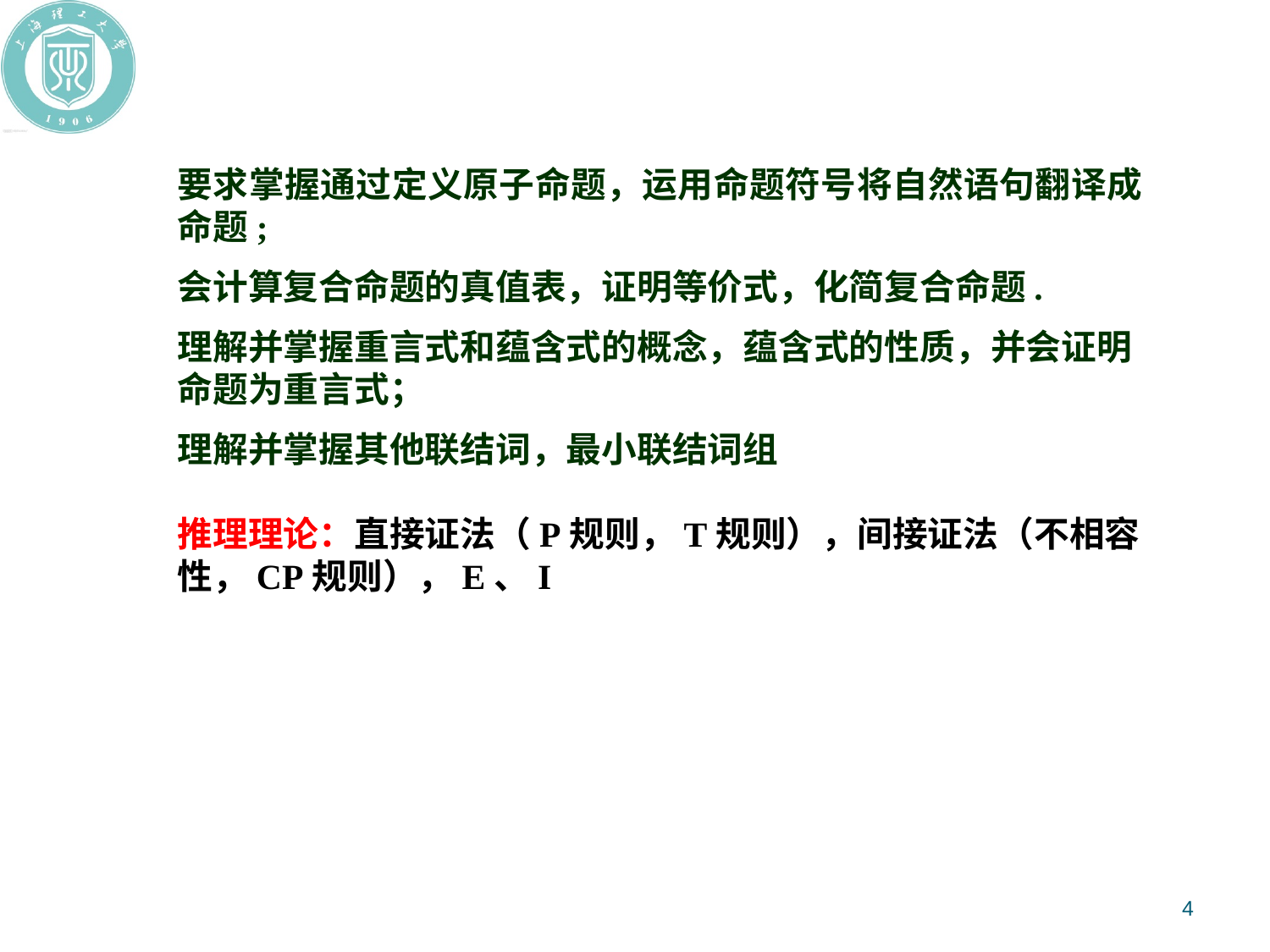

要求掌握通过定义原子命题，运用命题符号将自然语句翻译成命题;
会计算复合命题的真值表，证明等价式，化简复合命题.
理解并掌握重言式和蕴含式的概念，蕴含式的性质，并会证明命题为重言式；
理解并掌握其他联结词，最小联结词组

推理理论：直接证法（P规则，T规则），间接证法（不相容性，CP规则），E、I
4